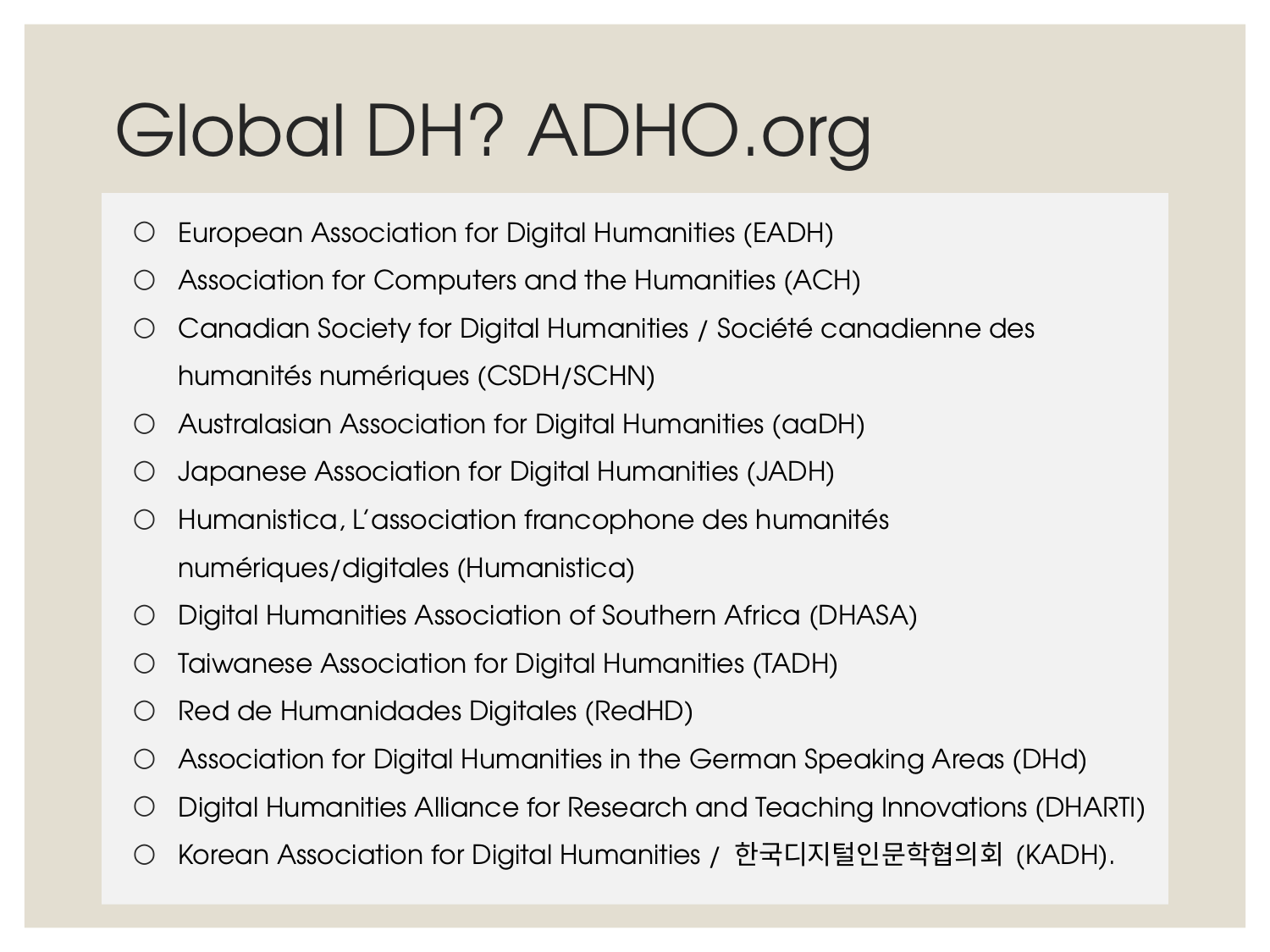

# Global DH? ADHO.org
European Association for Digital Humanities (EADH)
Association for Computers and the Humanities (ACH)
Canadian Society for Digital Humanities / Société canadienne des humanités numériques (CSDH/SCHN)
Australasian Association for Digital Humanities (aaDH)
Japanese Association for Digital Humanities (JADH)
Humanistica, L’association francophone des humanités numériques/digitales (Humanistica)
Digital Humanities Association of Southern Africa (DHASA)
Taiwanese Association for Digital Humanities (TADH)
Red de Humanidades Digitales (RedHD)
Association for Digital Humanities in the German Speaking Areas (DHd)
Digital Humanities Alliance for Research and Teaching Innovations (DHARTI)
Korean Association for Digital Humanities / 한국디지털인문학협의회 (KADH).